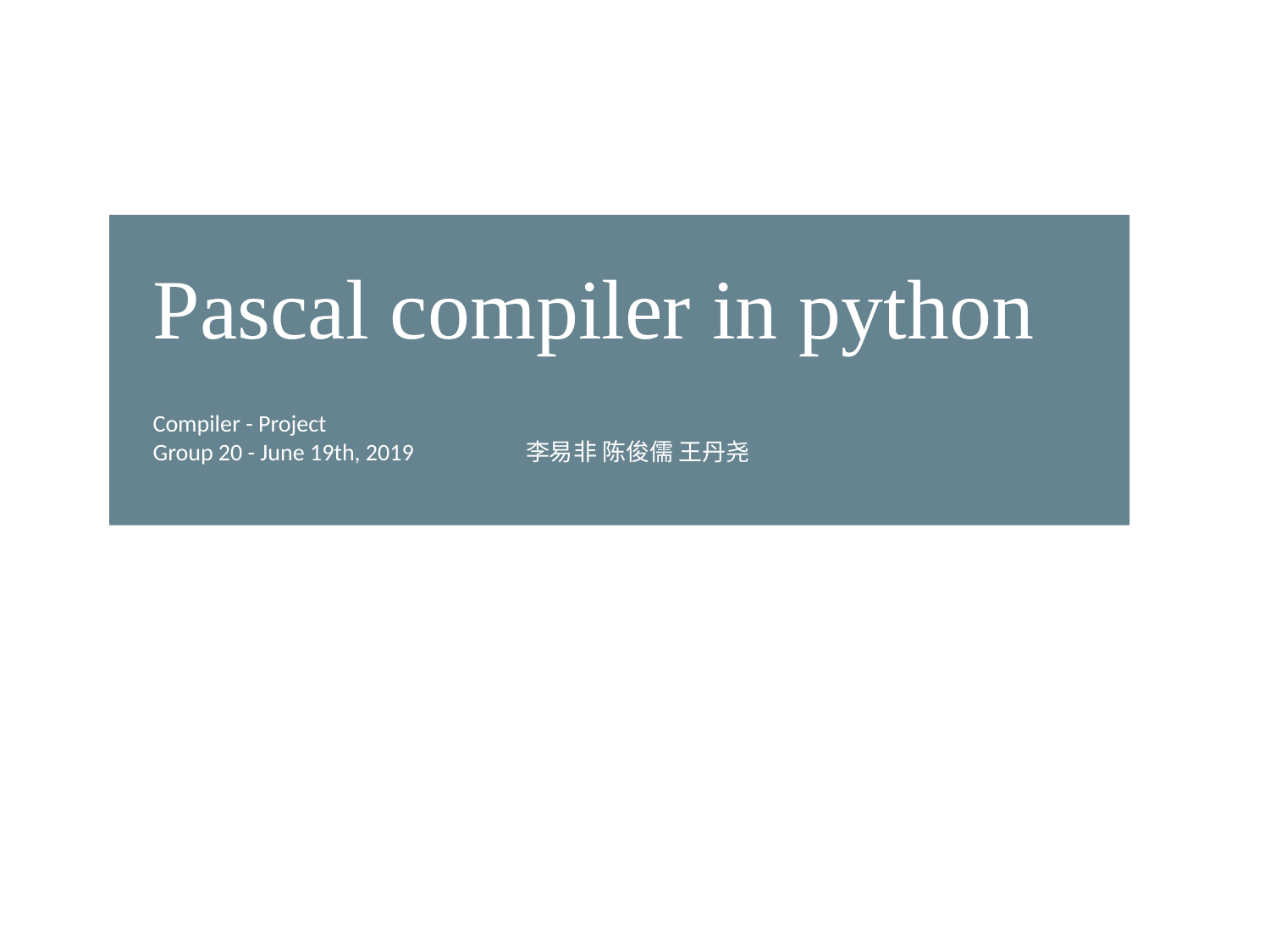

Pascal compiler in python
Compiler - Project
Group 20 - June 19th, 2019                    李易非 陈俊儒 王丹尧